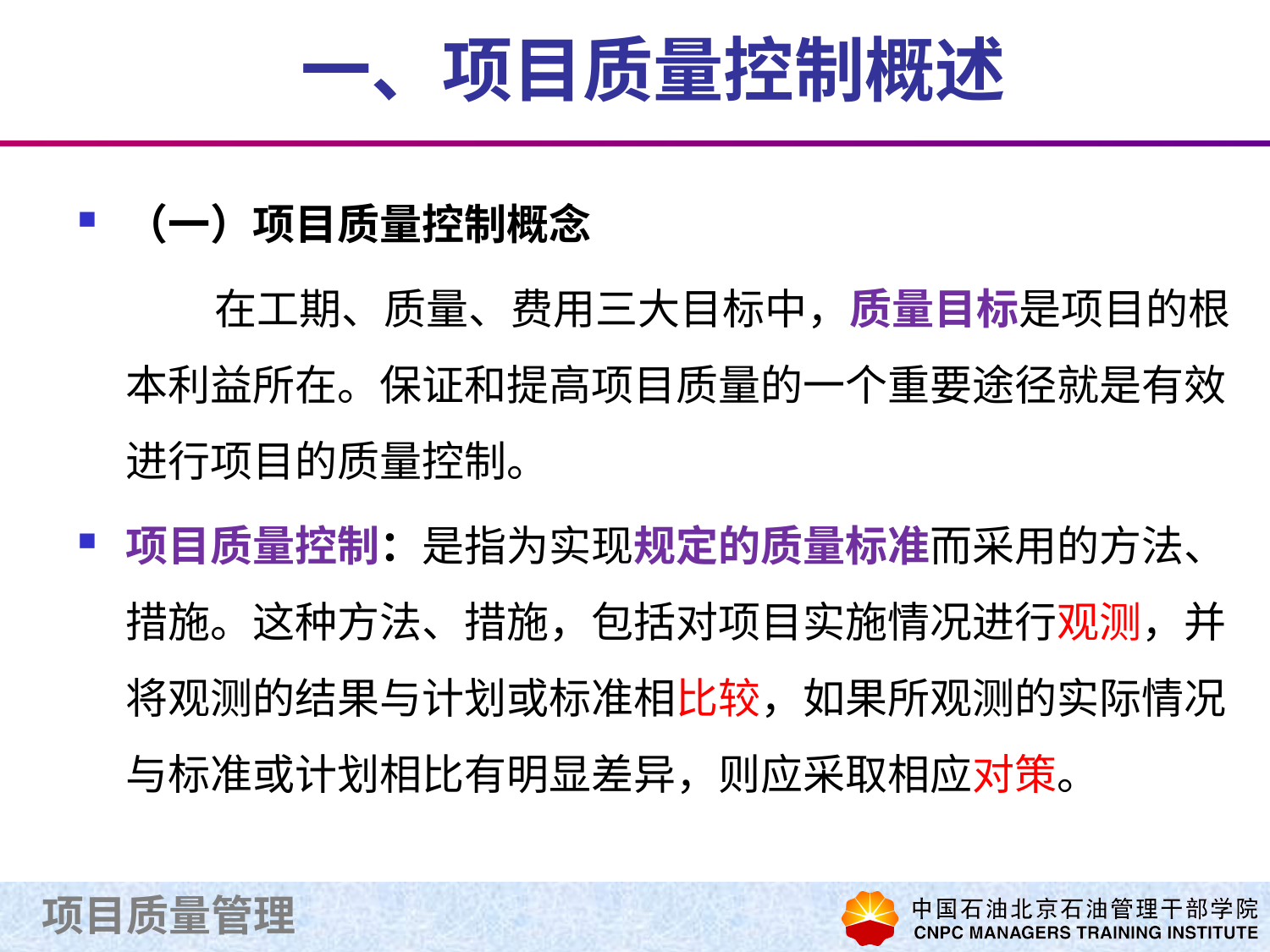

# 一、项目质量控制概述
（一）项目质量控制概念
在工期、质量、费用三大目标中，质量目标是项目的根本利益所在。保证和提高项目质量的一个重要途径就是有效进行项目的质量控制。
项目质量控制：是指为实现规定的质量标准而采用的方法、措施。这种方法、措施，包括对项目实施情况进行观测，并将观测的结果与计划或标准相比较，如果所观测的实际情况与标准或计划相比有明显差异，则应采取相应对策。